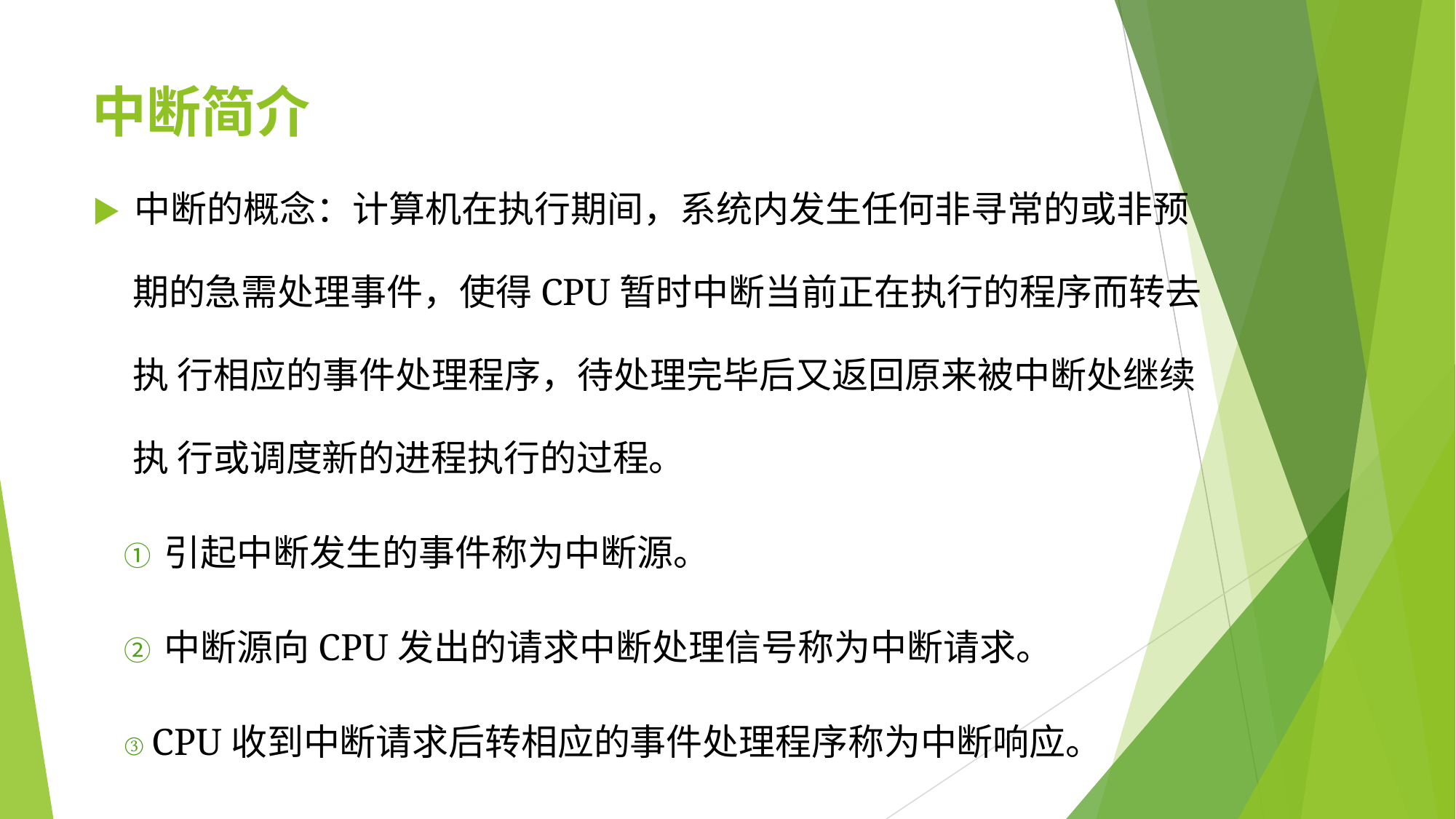

# 中断简介
▶	中断的概念：计算机在执行期间，系统内发生任何非寻常的或非预
期的急需处理事件，使得CPU暂时中断当前正在执行的程序而转去执 行相应的事件处理程序，待处理完毕后又返回原来被中断处继续执 行或调度新的进程执行的过程。

① 引起中断发生的事件称为中断源。

② 中断源向CPU发出的请求中断处理信号称为中断请求。

③ CPU收到中断请求后转相应的事件处理程序称为中断响应。